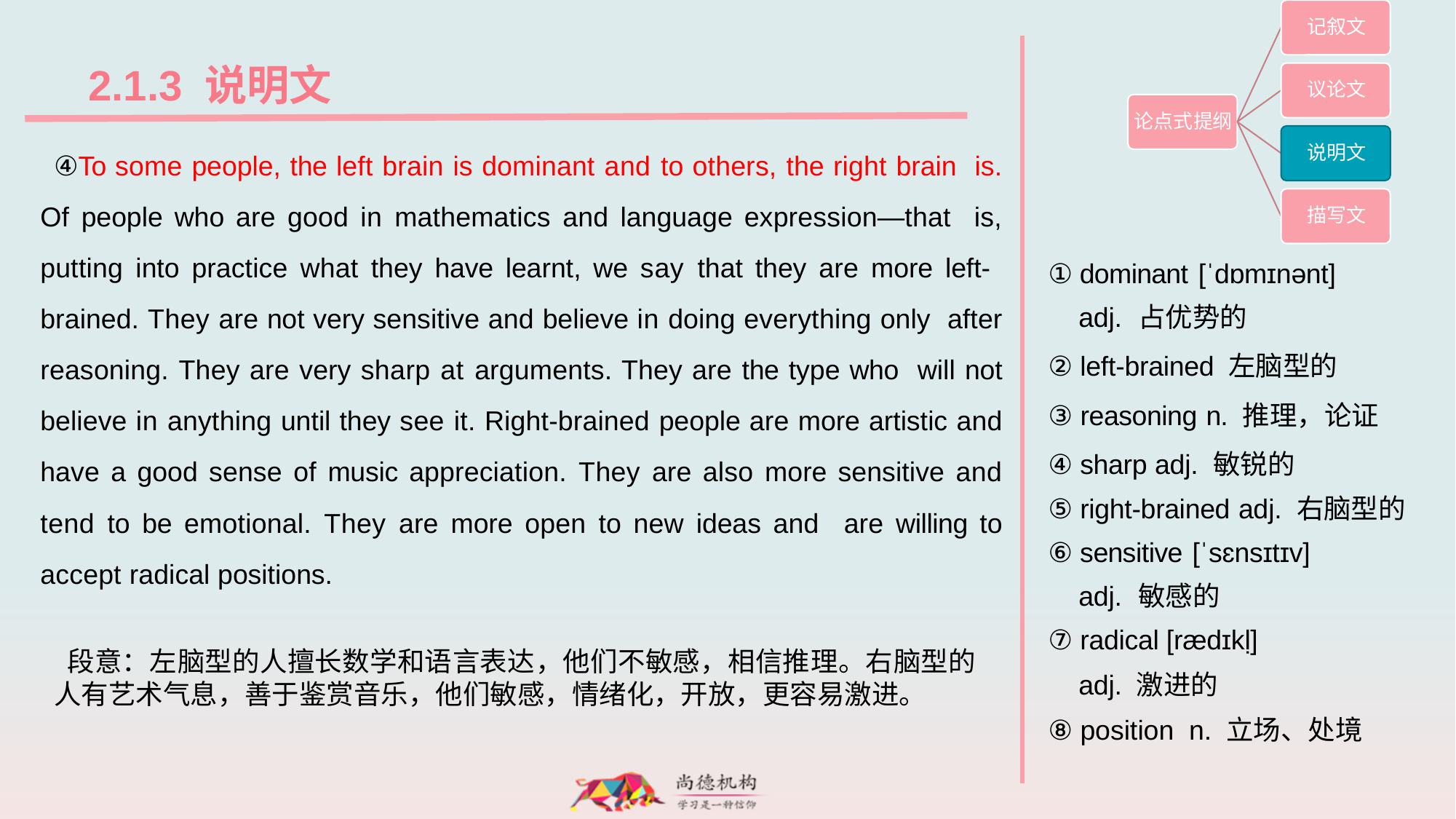

论点式提纲

记叙文

议论文

说明文

描写文
2.1.3 说明文
④To some people, the left brain is dominant and to others, the right brain  is. Of people who are good in mathematics and language expression—that  is, putting into practice what they have learnt, we say that they are more left-  brained. They are not very sensitive and believe in doing everything only  after reasoning. They are very sharp at arguments. They are the type who  will not believe in anything until they see it. Right-brained people are more artistic and have a good sense of music appreciation. They are also more sensitive and tend to be emotional. They are more open to new ideas and  are willing to accept radical positions.

段意：左脑型的人擅长数学和语言表达，他们不敏感，相信推理。右脑型的人有艺术气息，善于鉴赏音乐，他们敏感，情绪化，开放，更容易激进。

① dominant [ˈdɒmɪnənt]
    adj. 占优势的
② left-brained 左脑型的
③ reasoning n. 推理，论证
④ sharp adj. 敏锐的
⑤ right-brained adj. 右脑型的
⑥ sensitive [ˈsɛnsɪtɪv]
    adj. 敏感的
⑦ radical [rædɪkḷ]
    adj. 激进的
⑧ position  n. 立场、处境